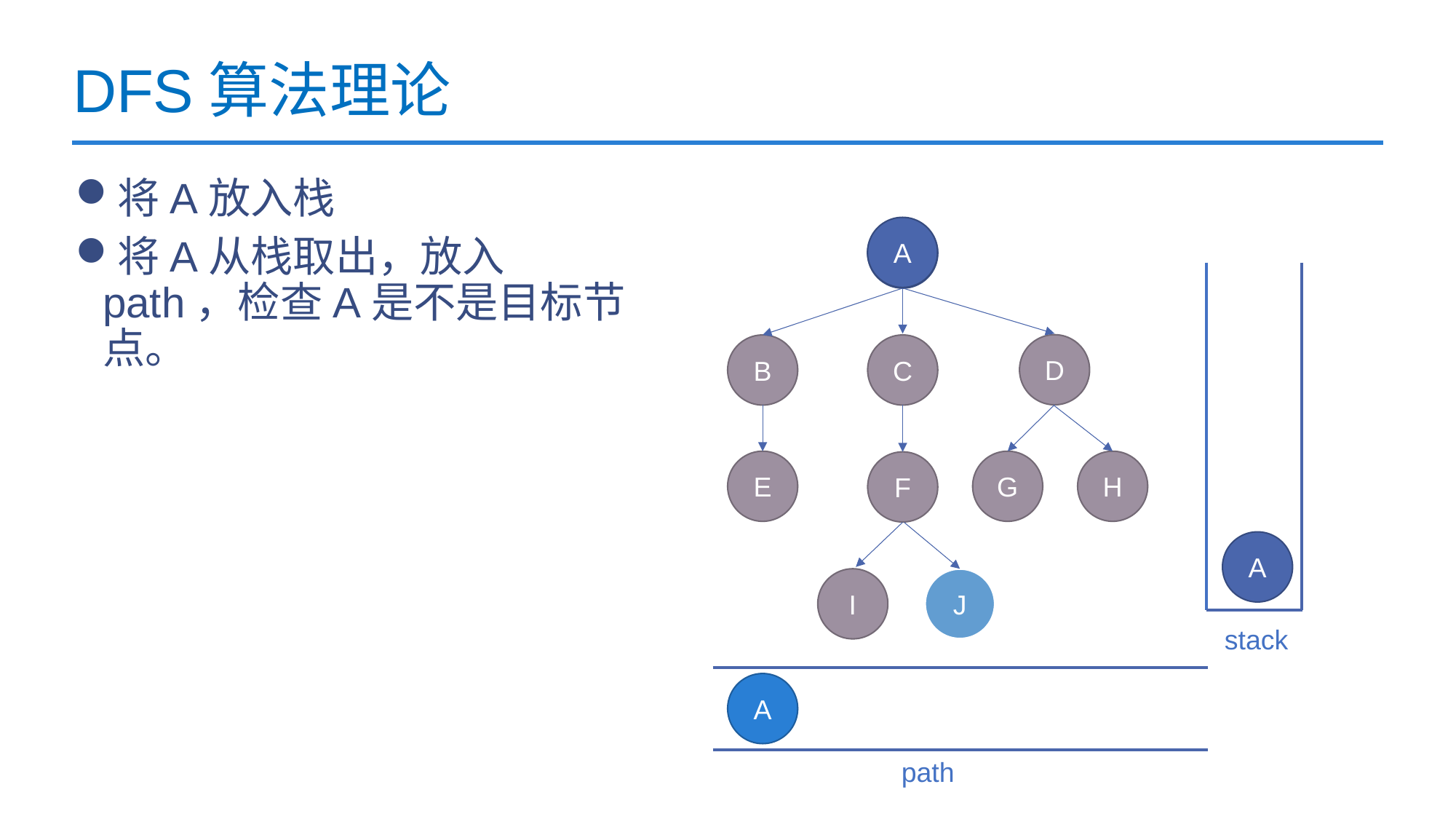

# DFS算法理论
将A放入栈
将A从栈取出，放入path，检查A是不是目标节点。
A
A
D
B
C
H
E
G
F
A
I
J
stack
A
path